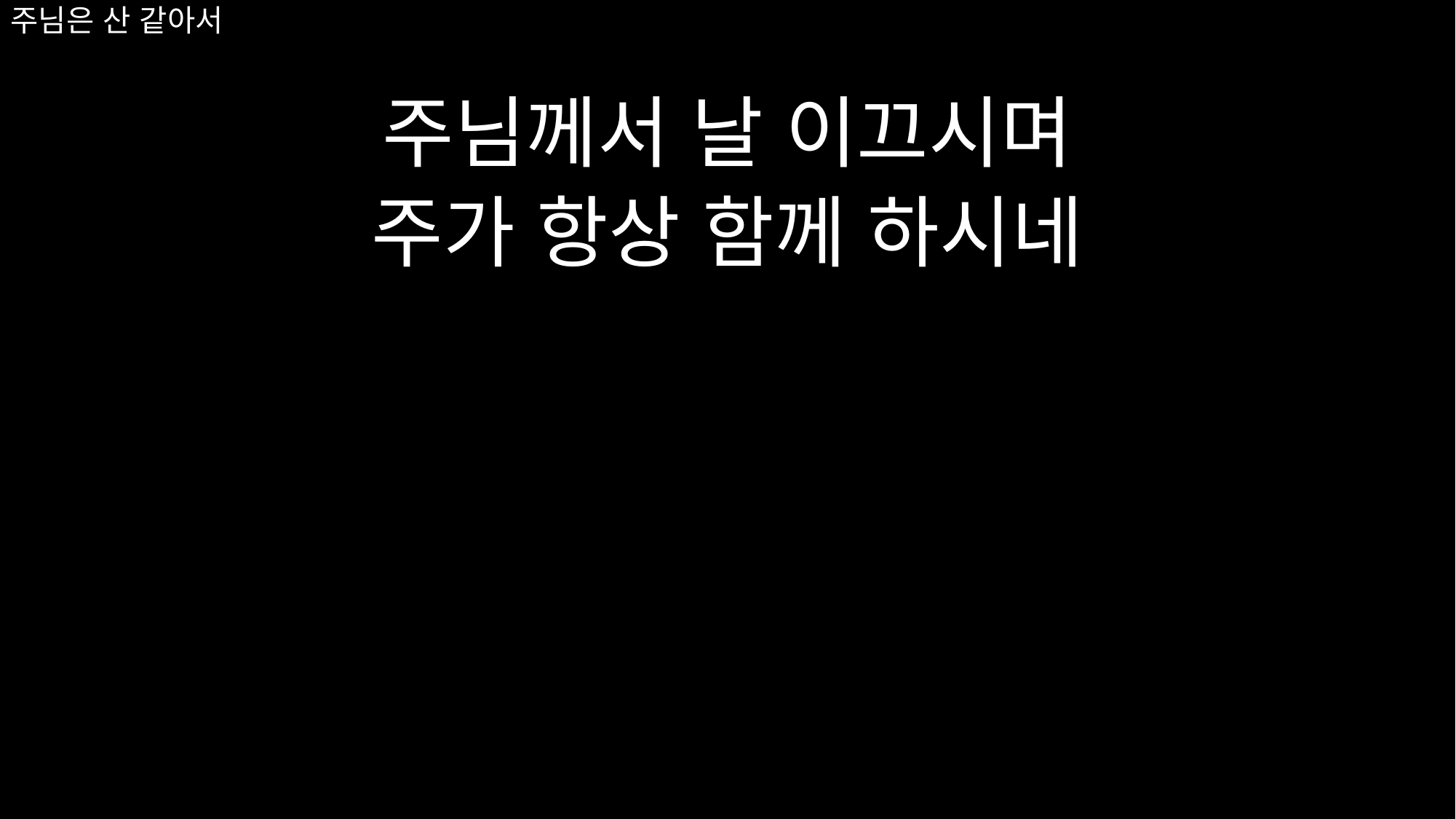

# 주님은 산 같아서
주님께서 날 이끄시며
주가 항상 함께 하시네